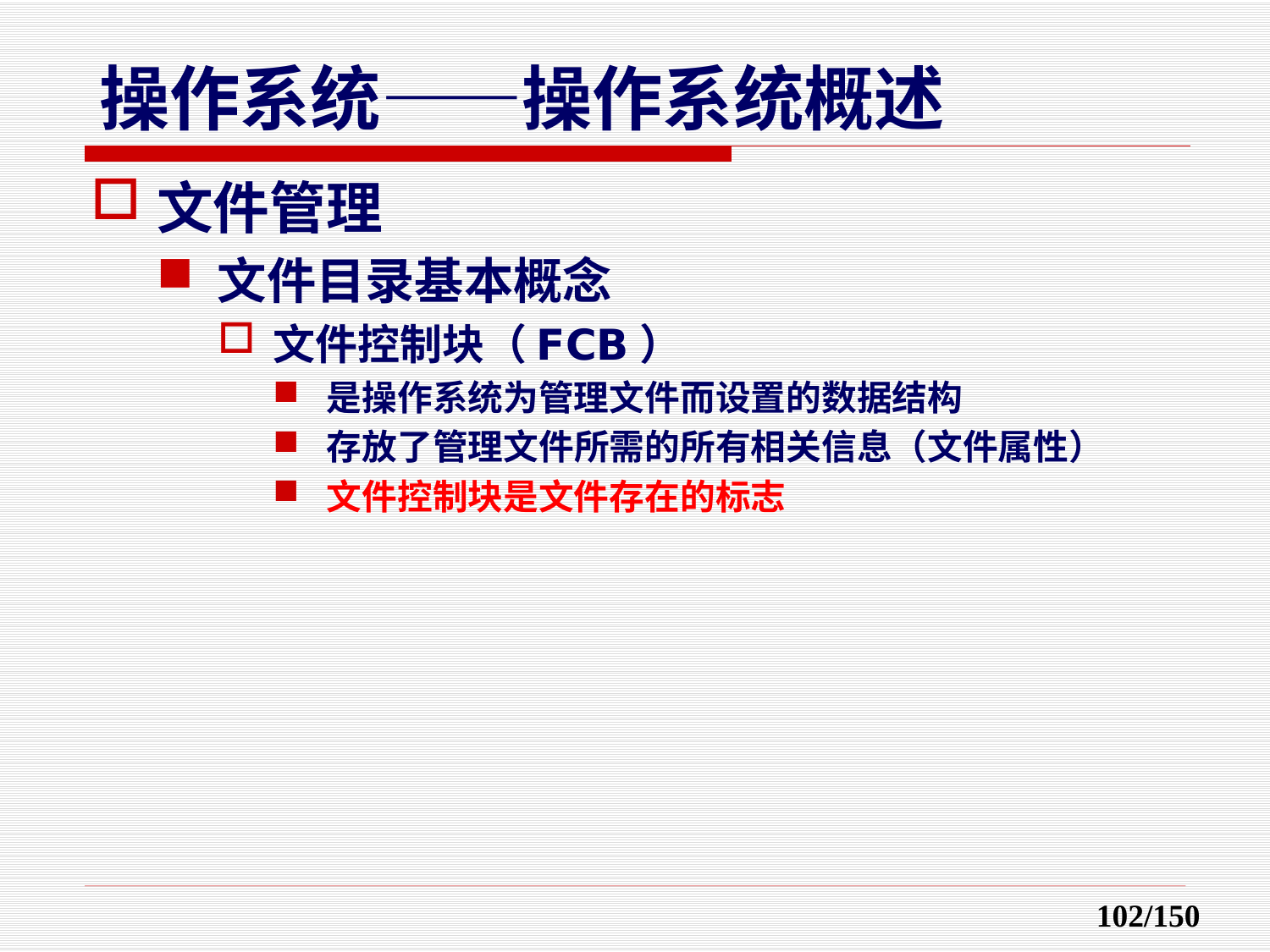

文件管理
文件目录基本概念
文件控制块（FCB）
是操作系统为管理文件而设置的数据结构
存放了管理文件所需的所有相关信息（文件属性）
文件控制块是文件存在的标志